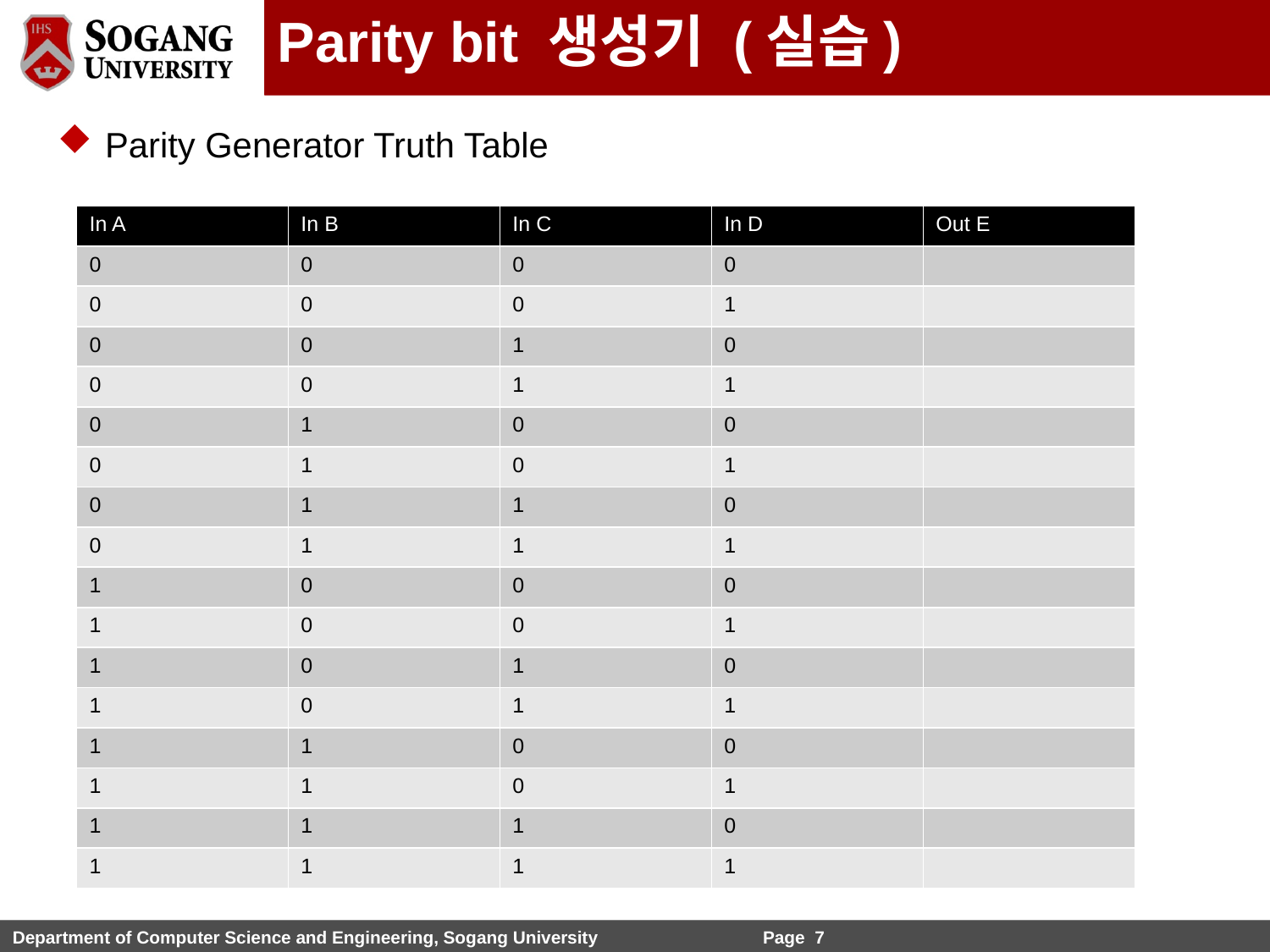

Parity bit 생성기 (실습)

Parity Generator Truth Table

| In A | In B | In C | In D | Out E |
| --- | --- | --- | --- | --- |
| 0 | 0 | 0 | 0 |  |
| 0 | 0 | 0 | 1 |  |
| 0 | 0 | 1 | 0 |  |
| 0 | 0 | 1 | 1 |  |
| 0 | 1 | 0 | 0 |  |
| 0 | 1 | 0 | 1 |  |
| 0 | 1 | 1 | 0 |  |
| 0 | 1 | 1 | 1 |  |
| 1 | 0 | 0 | 0 |  |
| 1 | 0 | 0 | 1 |  |
| 1 | 0 | 1 | 0 |  |
| 1 | 0 | 1 | 1 |  |
| 1 | 1 | 0 | 0 |  |
| 1 | 1 | 0 | 1 |  |
| 1 | 1 | 1 | 0 |  |
| 1 | 1 | 1 | 1 |  |